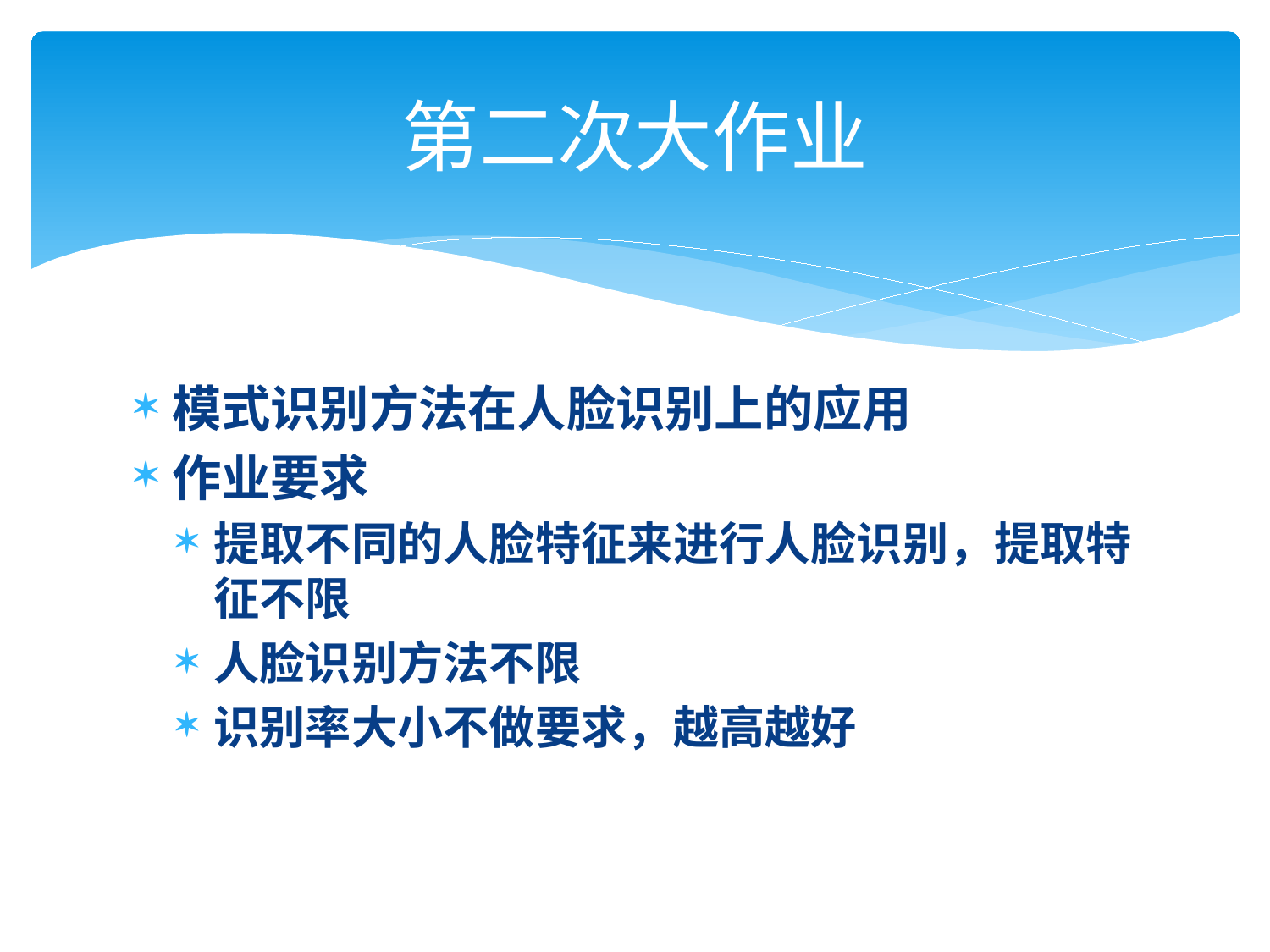

# 第二次大作业
模式识别方法在人脸识别上的应用
作业要求
提取不同的人脸特征来进行人脸识别，提取特征不限
人脸识别方法不限
识别率大小不做要求，越高越好